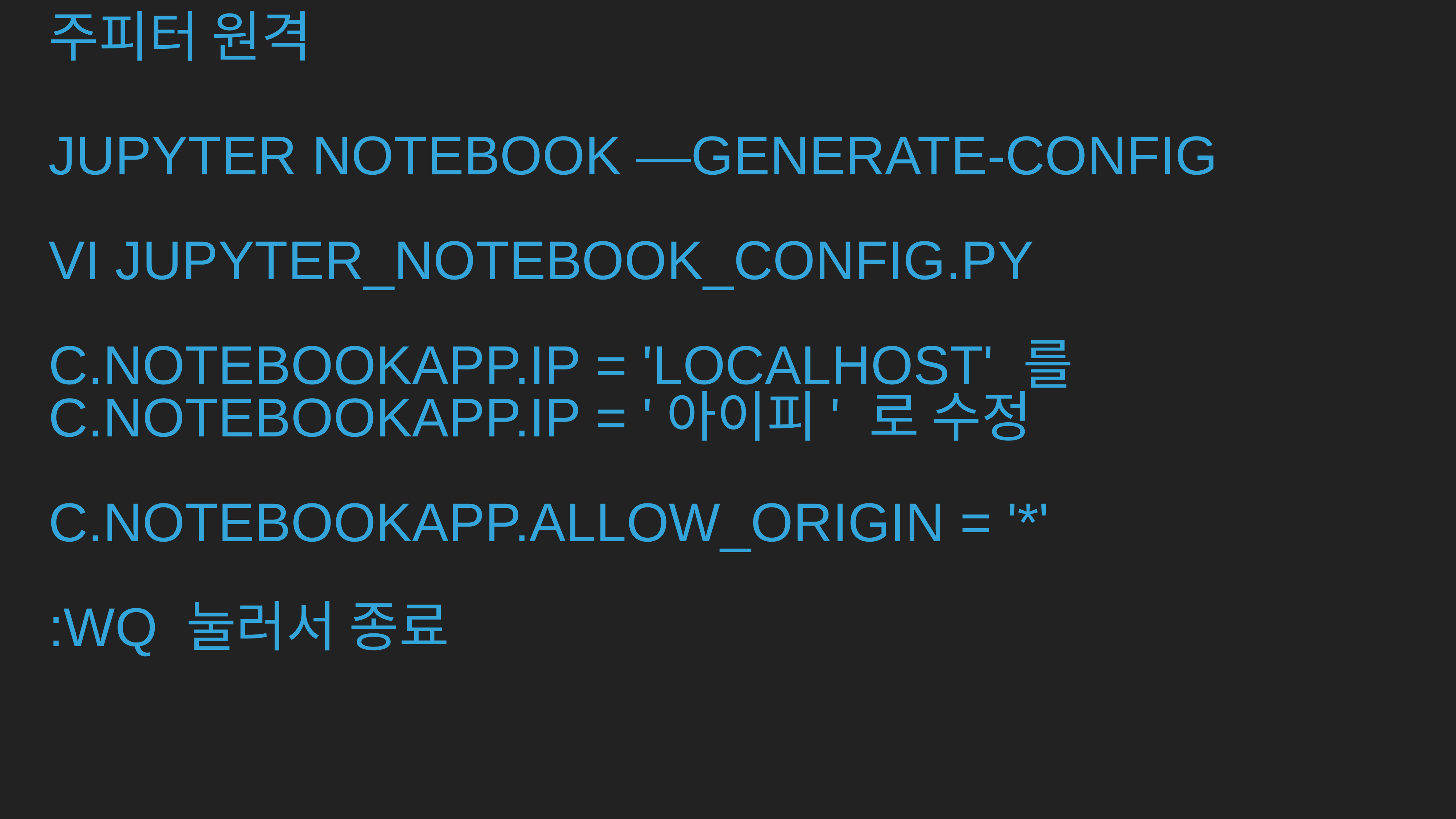

# 주피터 원격

jupyter notebook —generate-config

vi jupyter_notebook_config.py

c.NotebookApp.ip = 'localhost' 를 c.NotebookApp.ip = '아이피' 로 수정

c.NotebookApp.allow_origin = '*'

:wq 눌러서 종료